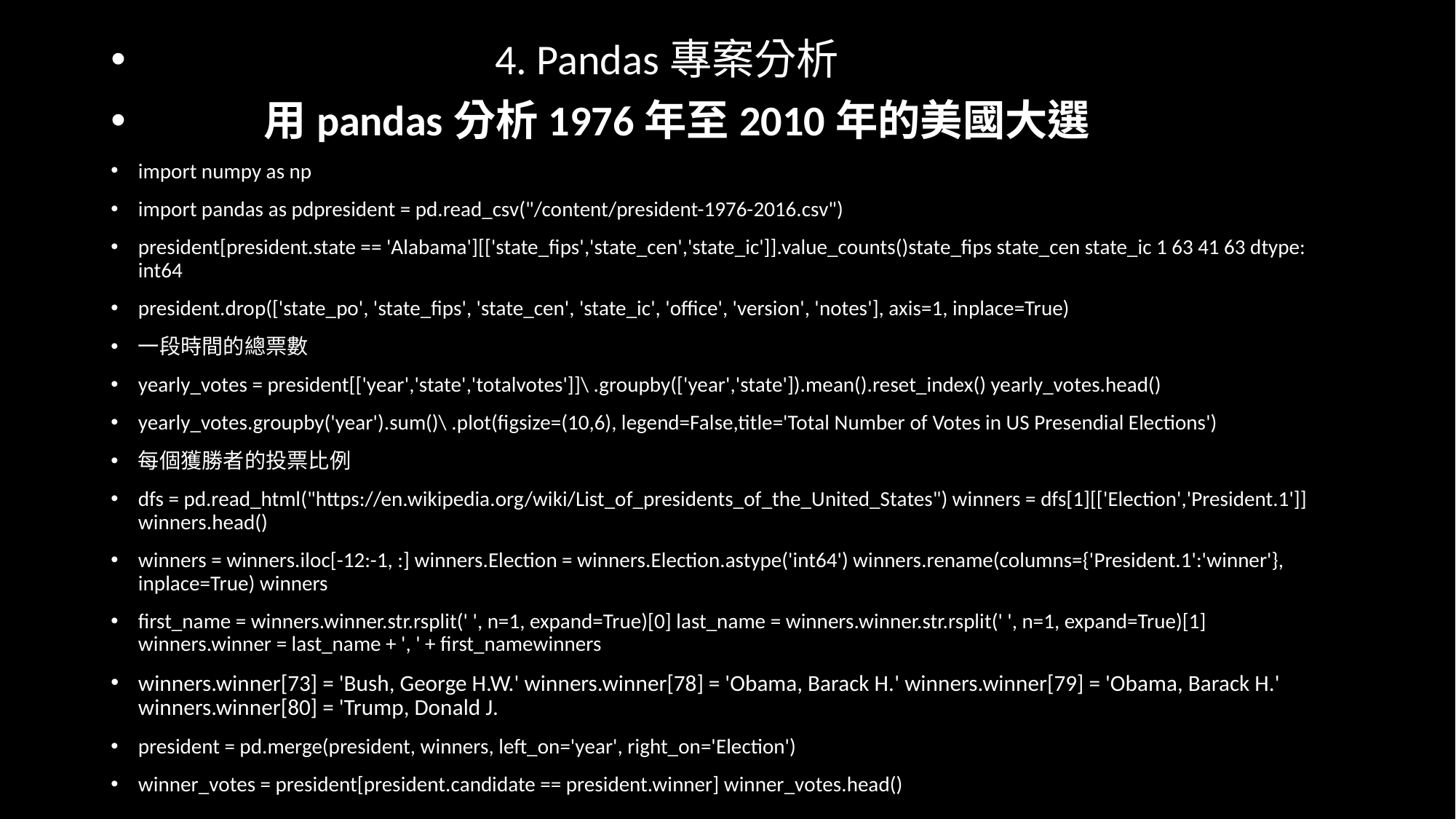

4. Pandas專案分析
            用pandas分析1976年至2010年的美國大選
import numpy as np
import pandas as pdpresident = pd.read_csv("/content/president-1976-2016.csv")
president[president.state == 'Alabama'][['state_fips','state_cen','state_ic']].value_counts()state_fips state_cen state_ic 1 63 41 63 dtype: int64
president.drop(['state_po', 'state_fips', 'state_cen', 'state_ic', 'office', 'version', 'notes'], axis=1, inplace=True)
一段時間的總票數
yearly_votes = president[['year','state','totalvotes']]\ .groupby(['year','state']).mean().reset_index() yearly_votes.head()
yearly_votes.groupby('year').sum()\ .plot(figsize=(10,6), legend=False,title='Total Number of Votes in US Presendial Elections')
每個獲勝者的投票比例
dfs = pd.read_html("https://en.wikipedia.org/wiki/List_of_presidents_of_the_United_States") winners = dfs[1][['Election','President.1']] winners.head()
winners = winners.iloc[-12:-1, :] winners.Election = winners.Election.astype('int64') winners.rename(columns={'President.1':'winner'}, inplace=True) winners
first_name = winners.winner.str.rsplit(' ', n=1, expand=True)[0] last_name = winners.winner.str.rsplit(' ', n=1, expand=True)[1] winners.winner = last_name + ', ' + first_namewinners
winners.winner[73] = 'Bush, George H.W.' winners.winner[78] = 'Obama, Barack H.' winners.winner[79] = 'Obama, Barack H.' winners.winner[80] = 'Trump, Donald J.
president = pd.merge(president, winners, left_on='year', right_on='Election')
winner_votes = president[president.candidate == president.winner] winner_votes.head()
#